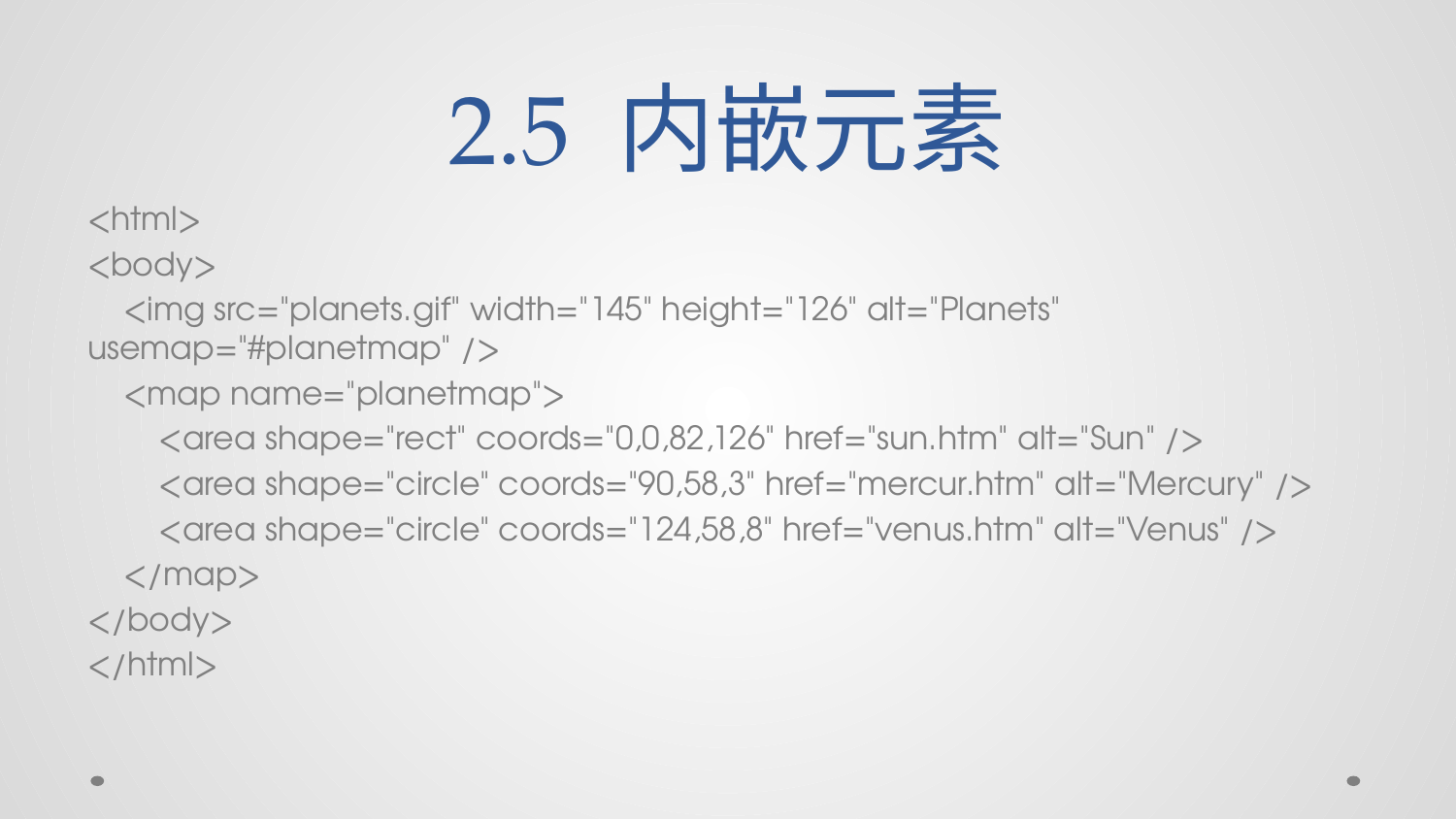

# 2.5 内嵌元素
<html>
<body>
    <img src="planets.gif" width="145" height="126" alt="Planets" usemap="#planetmap" />
    <map name="planetmap">
        <area shape="rect" coords="0,0,82,126" href="sun.htm" alt="Sun" />
        <area shape="circle" coords="90,58,3" href="mercur.htm" alt="Mercury" />
        <area shape="circle" coords="124,58,8" href="venus.htm" alt="Venus" />
    </map>
</body>
</html>